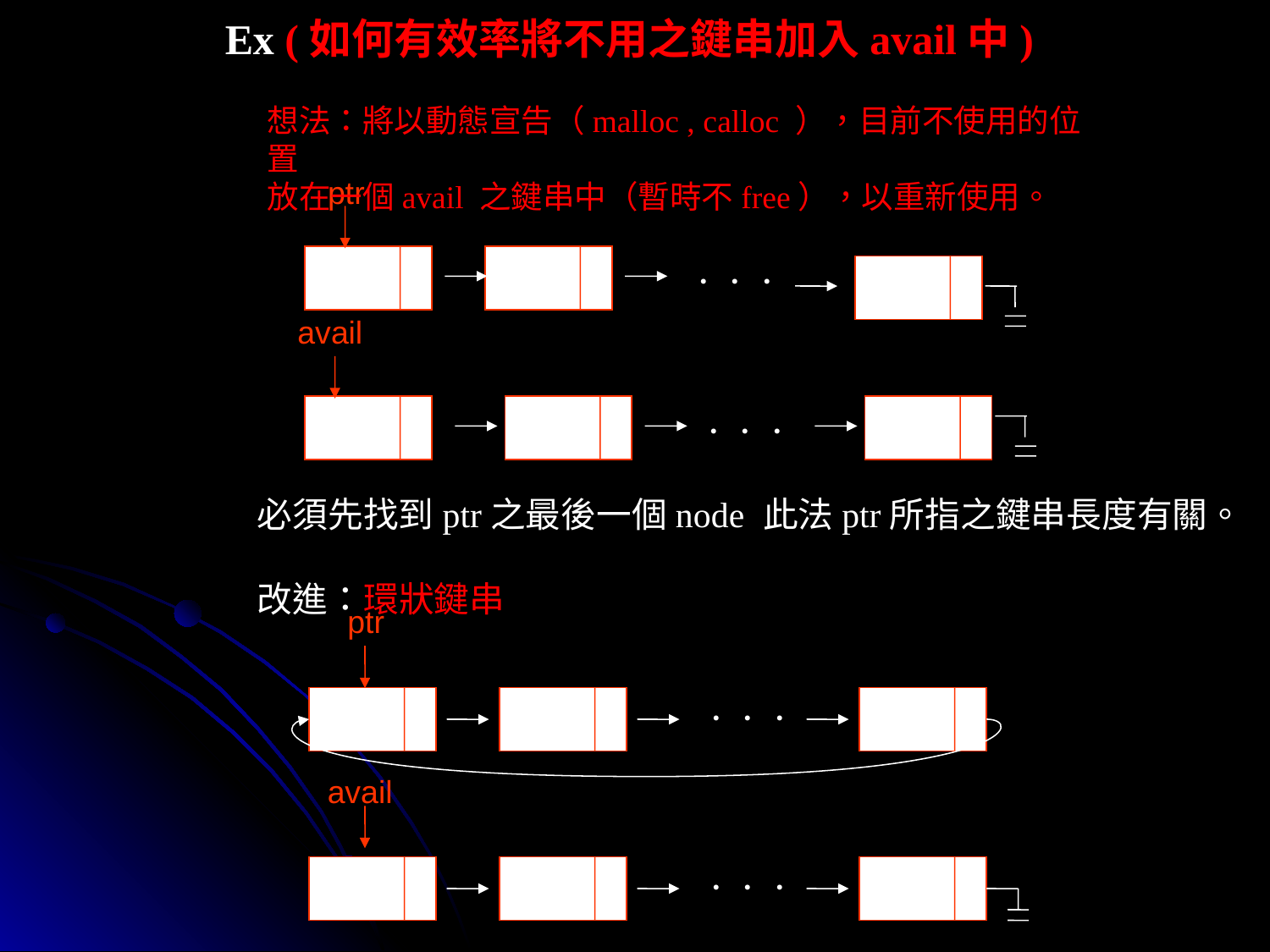

Ex (如何有效率將不用之鍵串加入avail中)

想法：將以動態宣告（malloc , calloc ），目前不使用的位置
放在一個avail 之鍵串中（暫時不free），以重新使用。
ptr

．．．

avail

．．．

必須先找到ptr之最後一個node 此法ptr所指之鍵串長度有關。
改進：環狀鍵串
ptr

．．．

avail

．．．